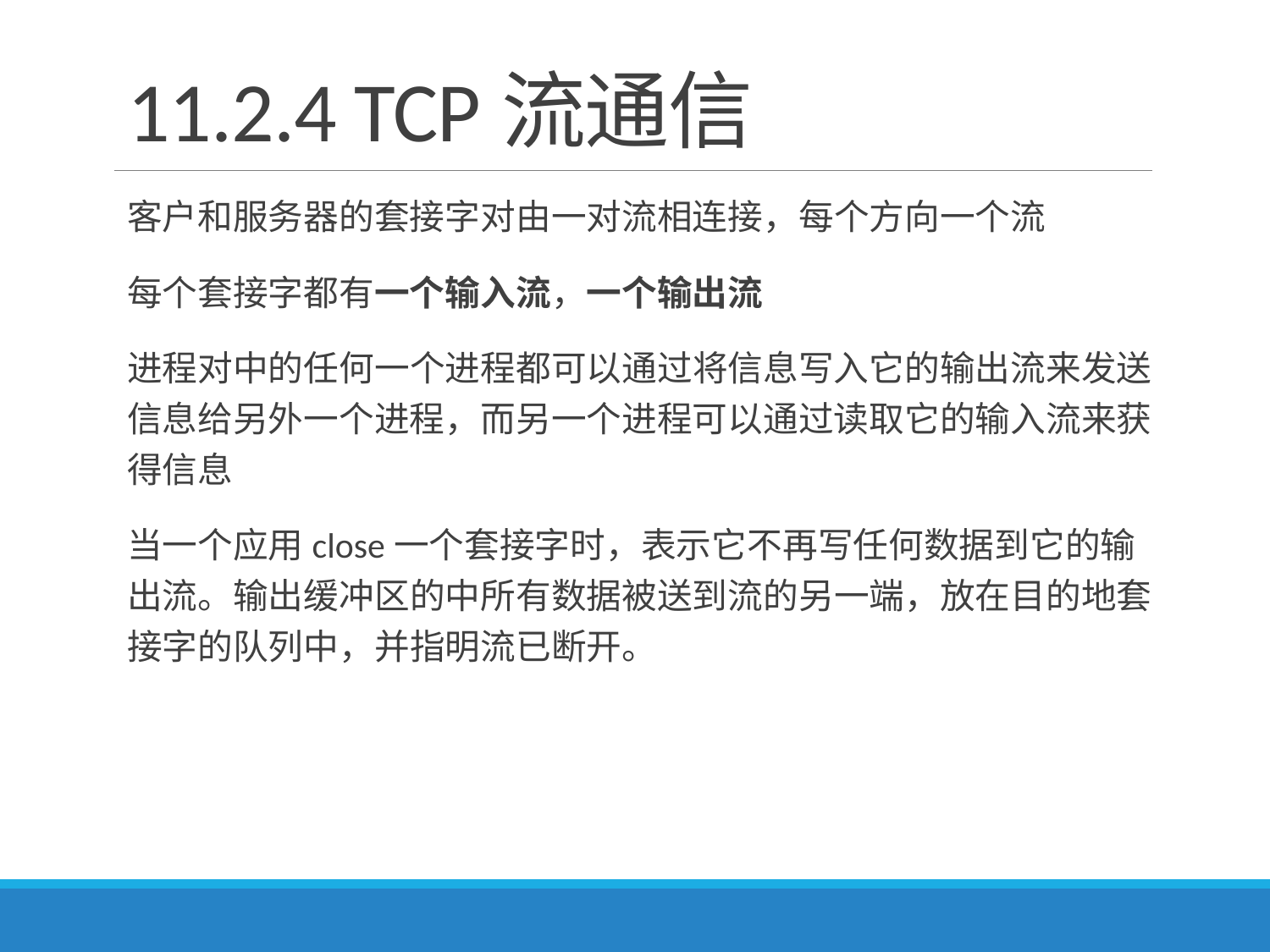

# 11.2.4 TCP流通信
客户和服务器的套接字对由一对流相连接，每个方向一个流
每个套接字都有一个输入流，一个输出流
进程对中的任何一个进程都可以通过将信息写入它的输出流来发送信息给另外一个进程，而另一个进程可以通过读取它的输入流来获得信息
当一个应用close一个套接字时，表示它不再写任何数据到它的输出流。输出缓冲区的中所有数据被送到流的另一端，放在目的地套接字的队列中，并指明流已断开。
20